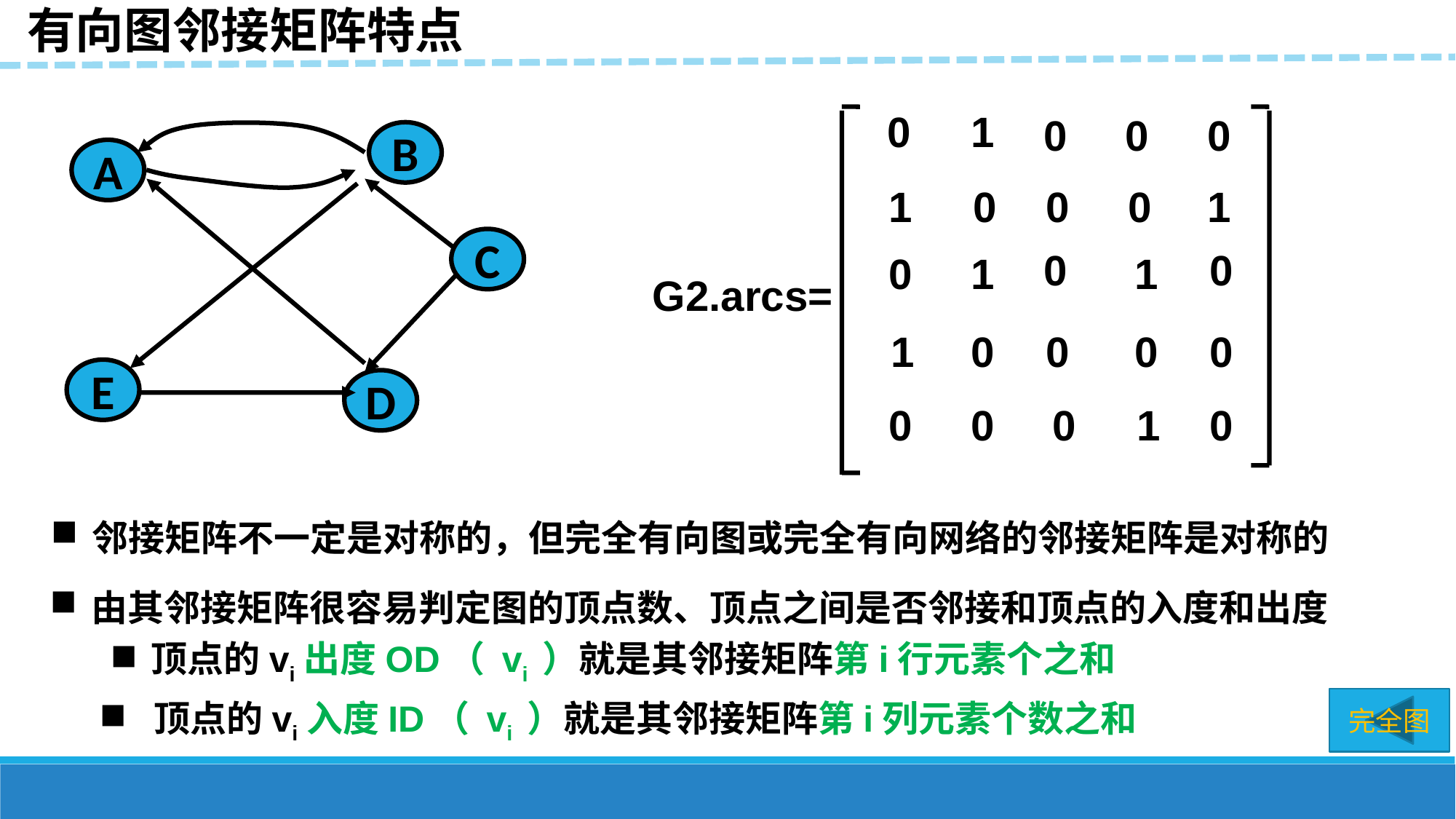

有向图邻接矩阵特点
0
1
0
0
0

1
0
0
0
1
0
0
0
1
1
G2.arcs=
1
0
0
0
0
0
0
0
1
0

B
A

C

E
D

邻接矩阵不一定是对称的，但完全有向图或完全有向网络的邻接矩阵是对称的
由其邻接矩阵很容易判定图的顶点数、顶点之间是否邻接和顶点的入度和出度
顶点的vi出度OD（ vi ）就是其邻接矩阵第i行元素个之和
完全图
顶点的vi入度ID（ vi ）就是其邻接矩阵第i列元素个数之和